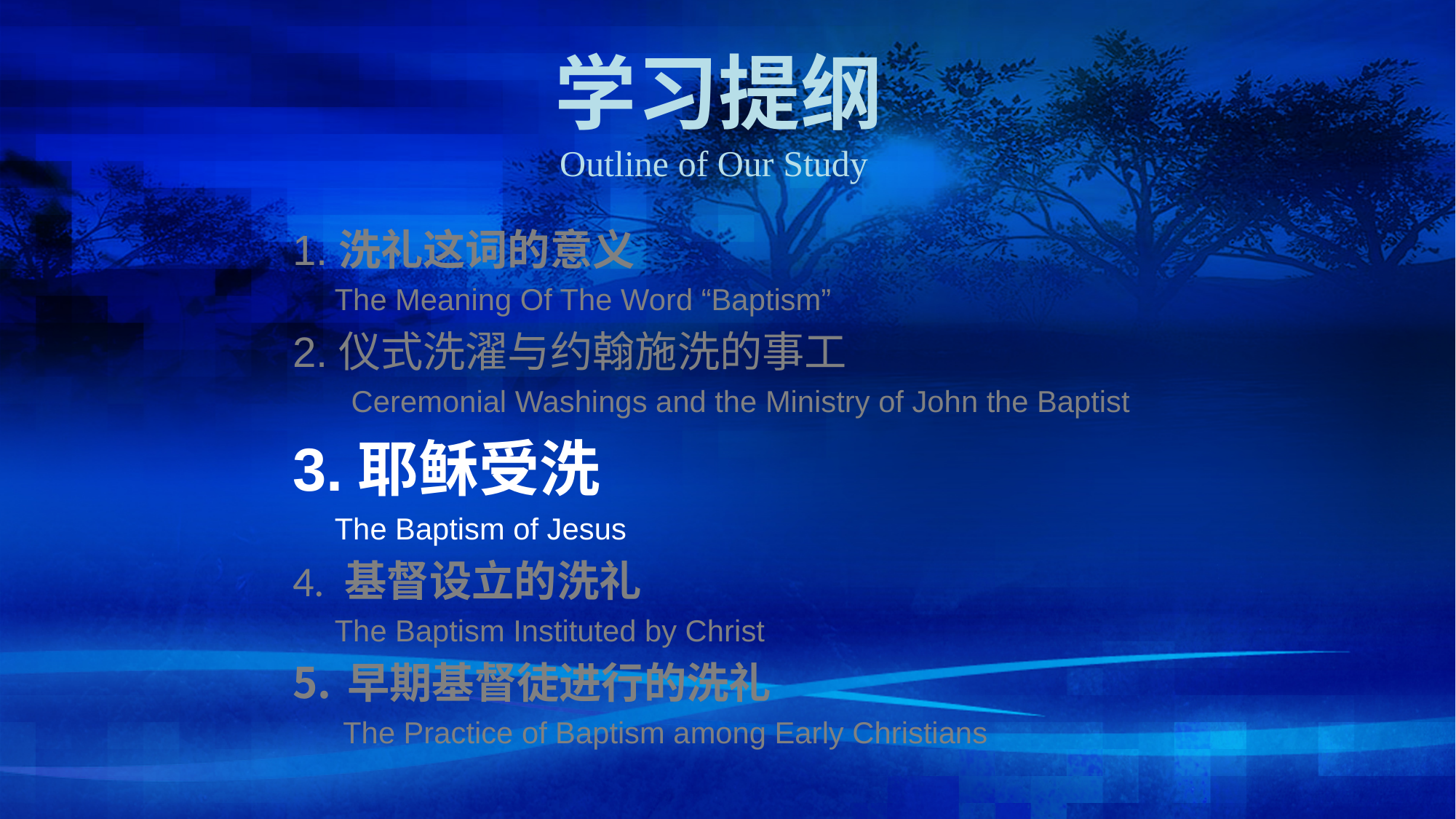

学习提纲
Outline of Our Study
1.洗礼这词的意义
     The Meaning Of The Word “Baptism”
2.仪式洗濯与约翰施洗的事工
       Ceremonial Washings and the Ministry of John the Baptist
3.耶稣受洗
     The Baptism of Jesus
4. 基督设立的洗礼
     The Baptism Instituted by Christ
早期基督徒进行的洗礼
      The Practice of Baptism among Early Christians